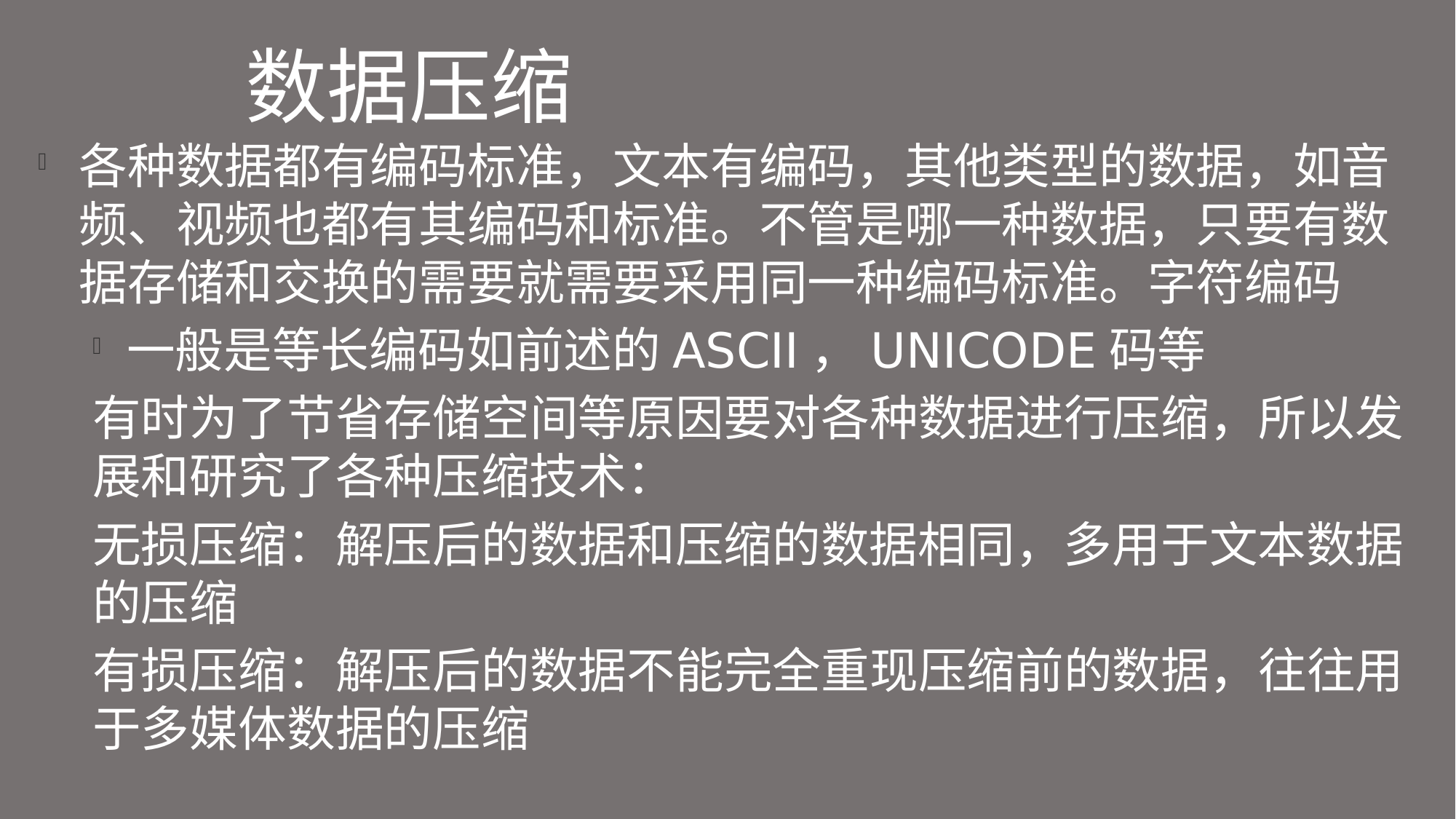

数据压缩
各种数据都有编码标准，文本有编码，其他类型的数据，如音频、视频也都有其编码和标准。不管是哪一种数据，只要有数据存储和交换的需要就需要采用同一种编码标准。字符编码
一般是等长编码如前述的ASCII，UNICODE码等
有时为了节省存储空间等原因要对各种数据进行压缩，所以发展和研究了各种压缩技术：
无损压缩：解压后的数据和压缩的数据相同，多用于文本数据的压缩
有损压缩：解压后的数据不能完全重现压缩前的数据，往往用于多媒体数据的压缩